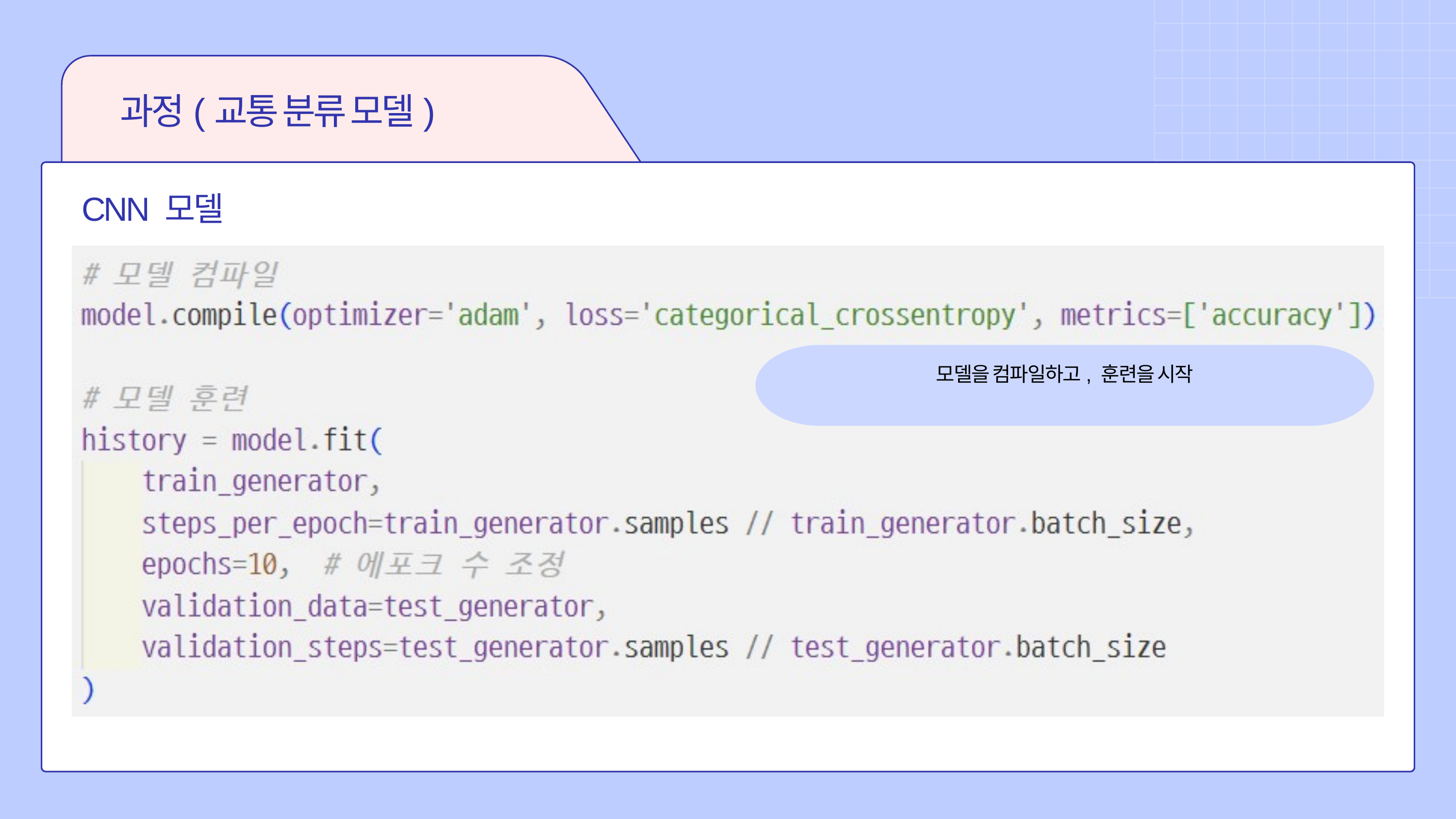

과정(교통 분류 모델)

CNN 모델

모델을 컴파일하고, 훈련을 시작